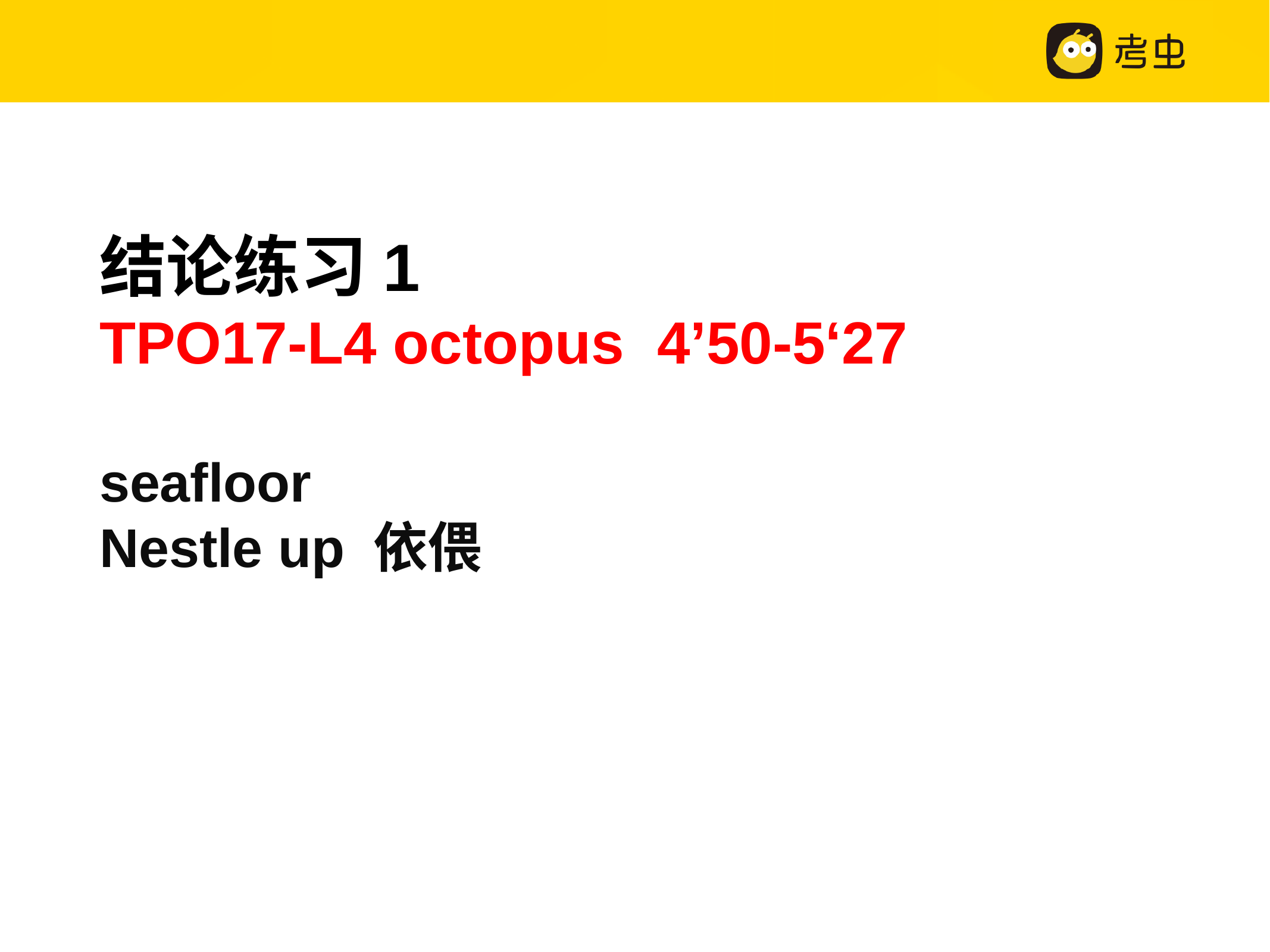

结论练习1
TPO17-L4 octopus  4’50-5‘27

seafloor
Nestle up 依偎